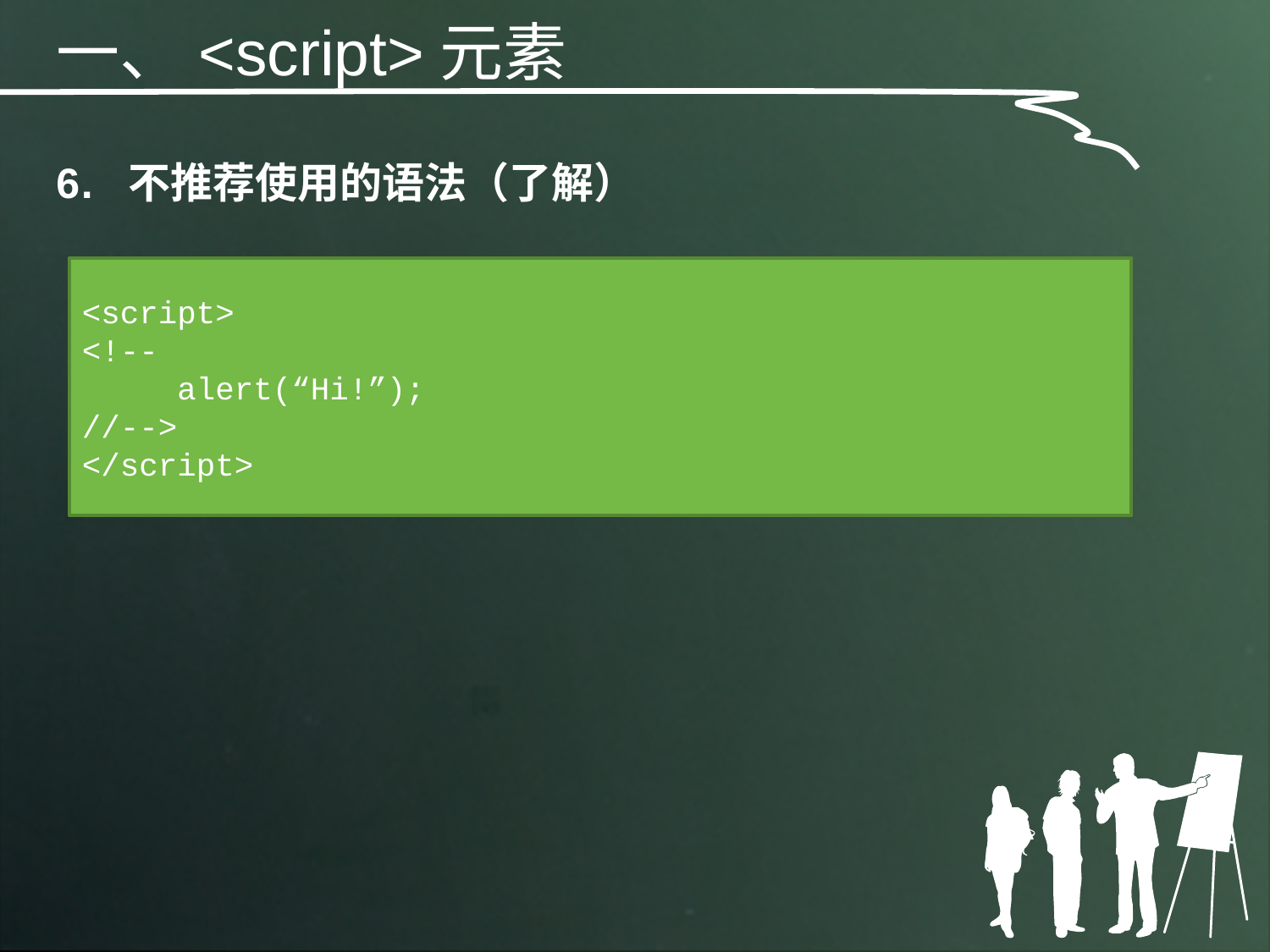

一、<script>元素

不推荐使用的语法（了解）

<script>
<!--
     alert(“Hi!”);
//-->
</script>